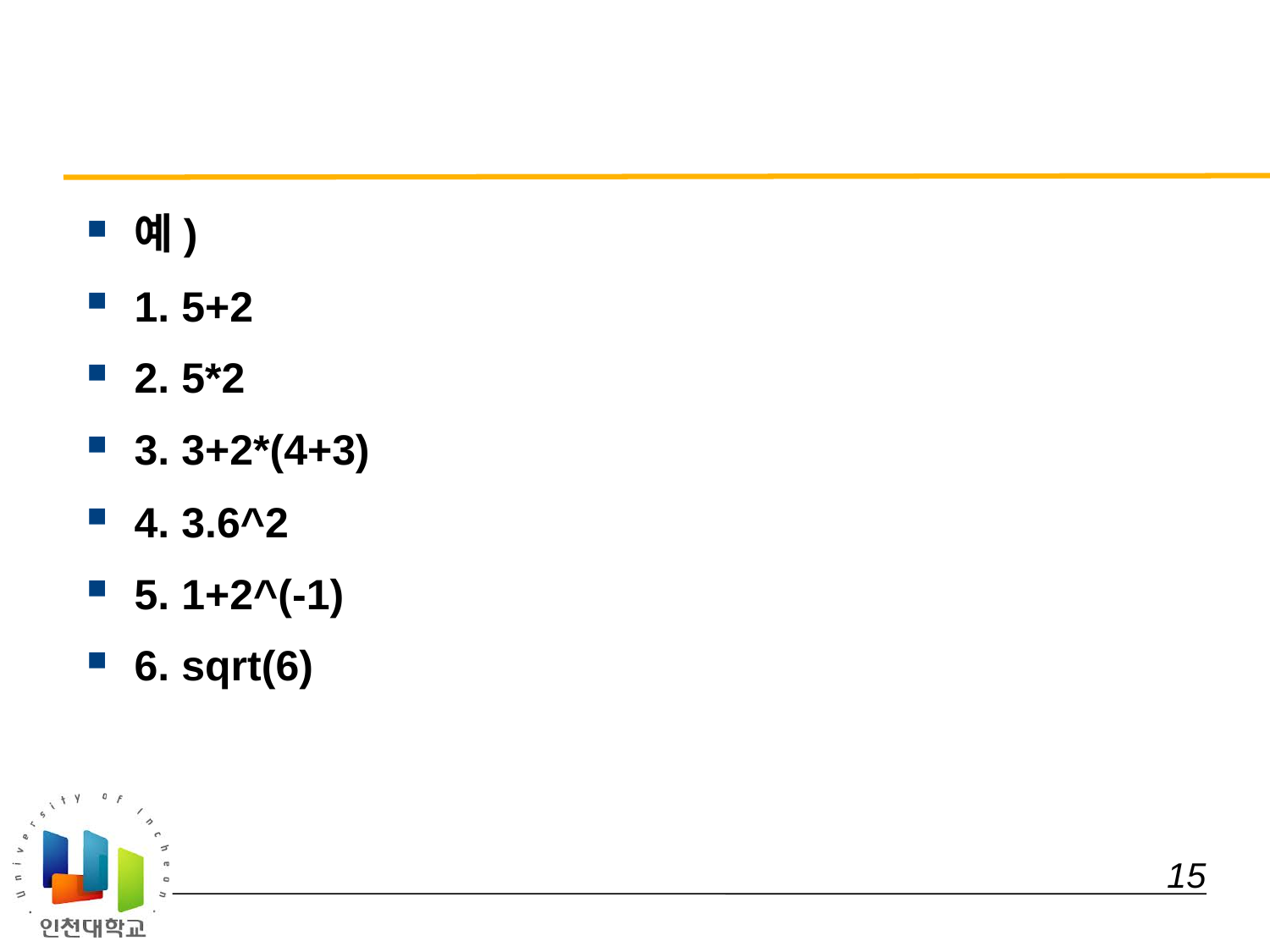

#
예)
1. 5+2
2. 5*2
3. 3+2*(4+3)
4. 3.6^2
5. 1+2^(-1)
6. sqrt(6)
 15